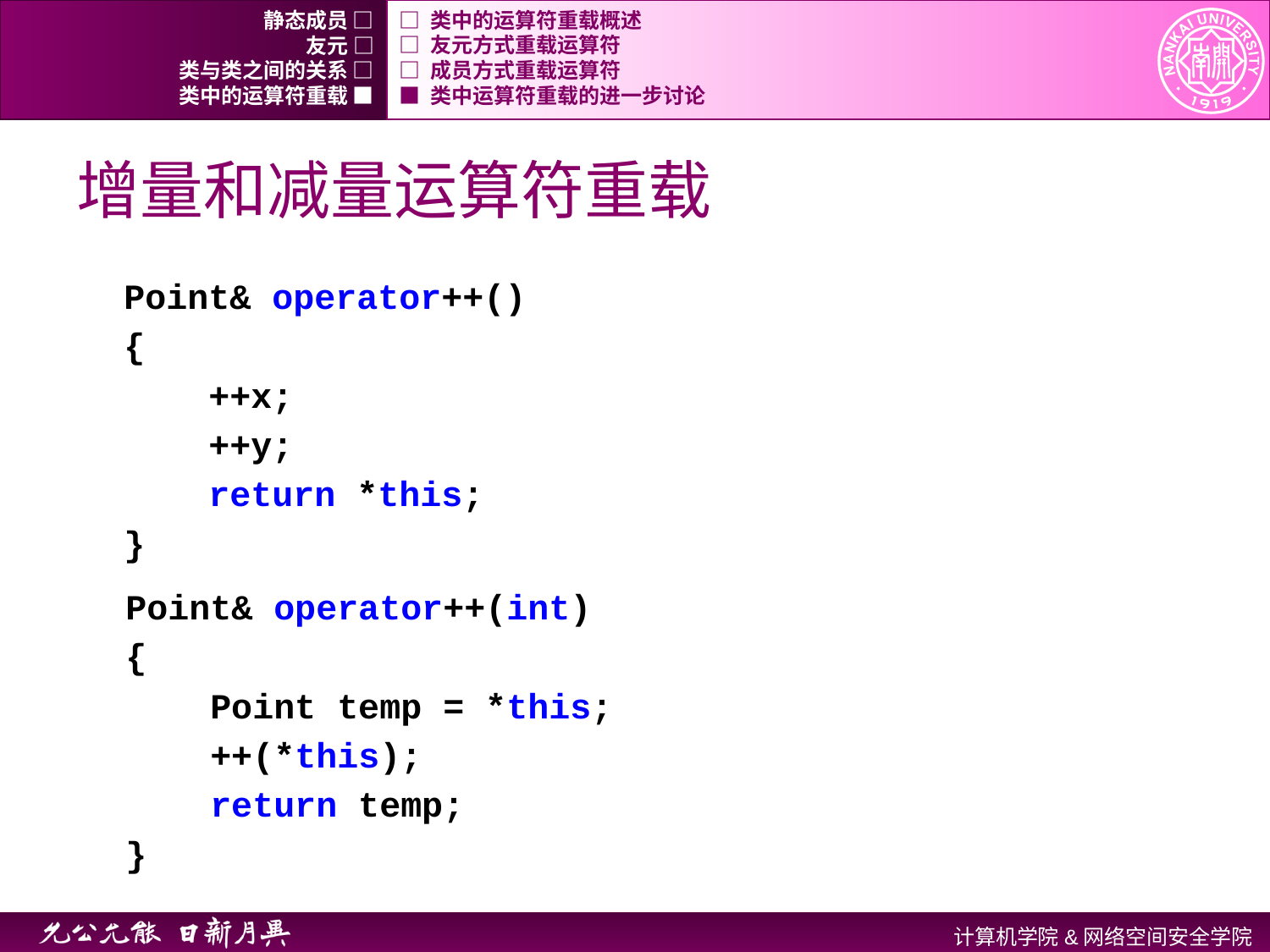

静态成员 □
□ 类中的运算符重载概述
友元 □
□ 友元方式重载运算符
类与类之间的关系 □
□ 成员方式重载运算符
类中的运算符重载 ■

■ 类中运算符重载的进一步讨论
# 增量和减量运算符重载
Point& operator++()
{
    ++x;
    ++y;
    return *this;
}
Point& operator++(int)
{
    Point temp = *this;
    ++(*this);
    return temp;
}